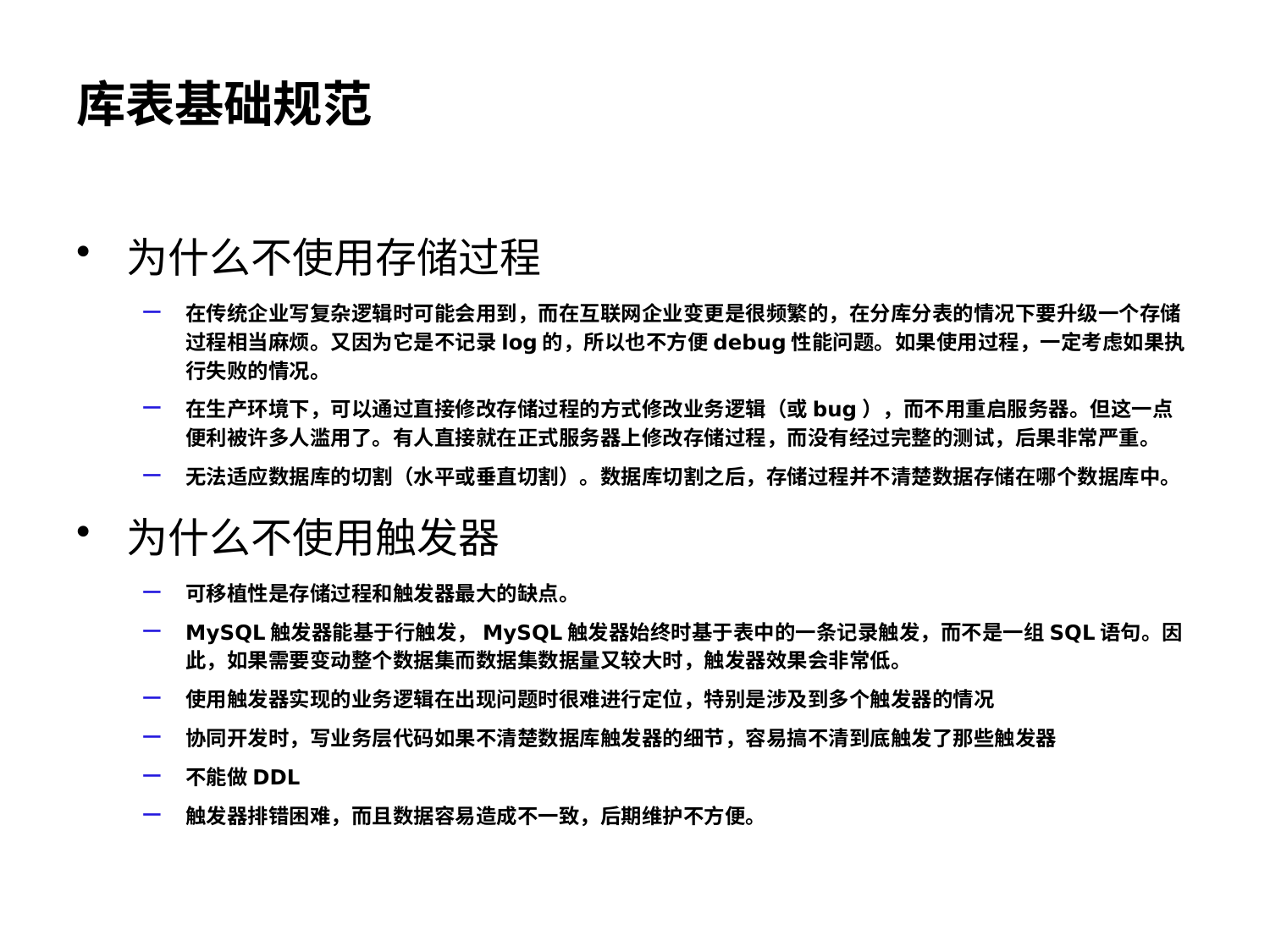

# 库表基础规范
为什么不使用存储过程
在传统企业写复杂逻辑时可能会用到，而在互联网企业变更是很频繁的，在分库分表的情况下要升级一个存储过程相当麻烦。又因为它是不记录log的，所以也不方便debug性能问题。如果使用过程，一定考虑如果执行失败的情况。
在生产环境下，可以通过直接修改存储过程的方式修改业务逻辑（或bug），而不用重启服务器。但这一点便利被许多人滥用了。有人直接就在正式服务器上修改存储过程，而没有经过完整的测试，后果非常严重。
无法适应数据库的切割（水平或垂直切割）。数据库切割之后，存储过程并不清楚数据存储在哪个数据库中。
为什么不使用触发器
可移植性是存储过程和触发器最大的缺点。
MySQL触发器能基于行触发，MySQL触发器始终时基于表中的一条记录触发，而不是一组SQL语句。因此，如果需要变动整个数据集而数据集数据量又较大时，触发器效果会非常低。
使用触发器实现的业务逻辑在出现问题时很难进行定位，特别是涉及到多个触发器的情况
协同开发时，写业务层代码如果不清楚数据库触发器的细节，容易搞不清到底触发了那些触发器
不能做DDL
触发器排错困难，而且数据容易造成不一致，后期维护不方便。